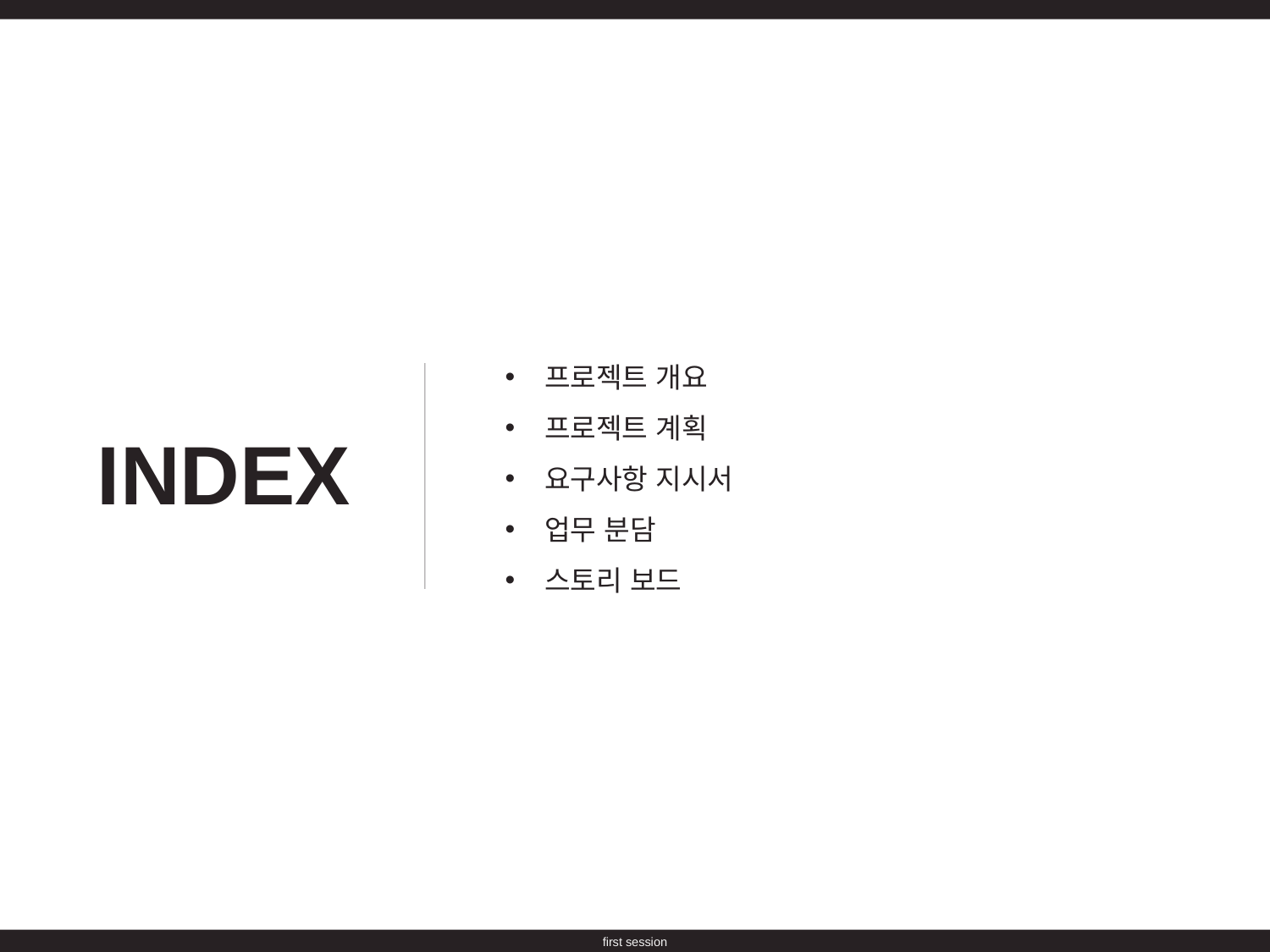

프로젝트 개요
프로젝트 계획
요구사항 지시서
업무 분담
스토리 보드

INDEX
first session